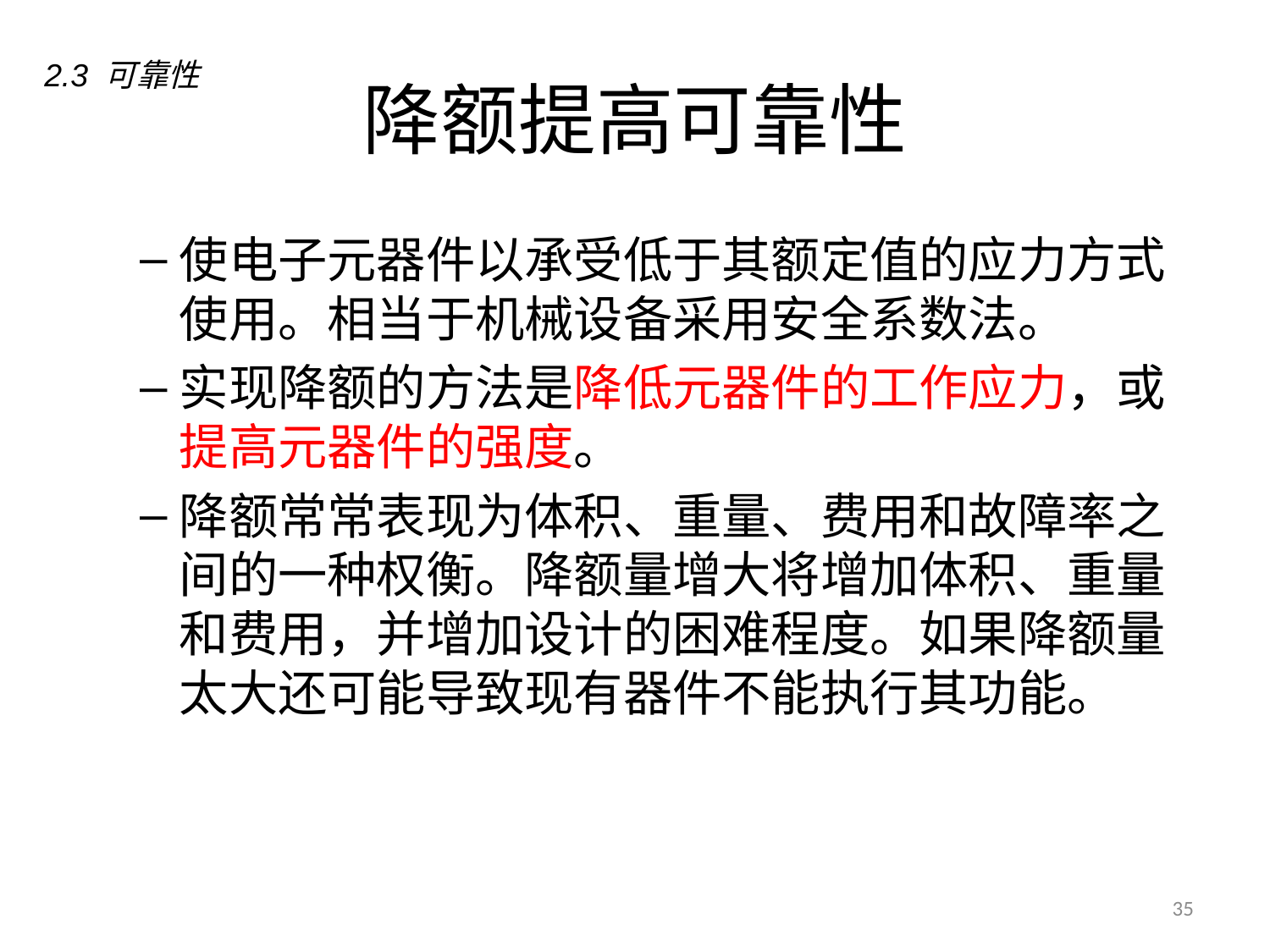

# 降额提高可靠性
2.3 可靠性
使电子元器件以承受低于其额定值的应力方式使用。相当于机械设备采用安全系数法。
实现降额的方法是降低元器件的工作应力，或提高元器件的强度。
降额常常表现为体积、重量、费用和故障率之间的一种权衡。降额量增大将增加体积、重量和费用，并增加设计的困难程度。如果降额量太大还可能导致现有器件不能执行其功能。
35